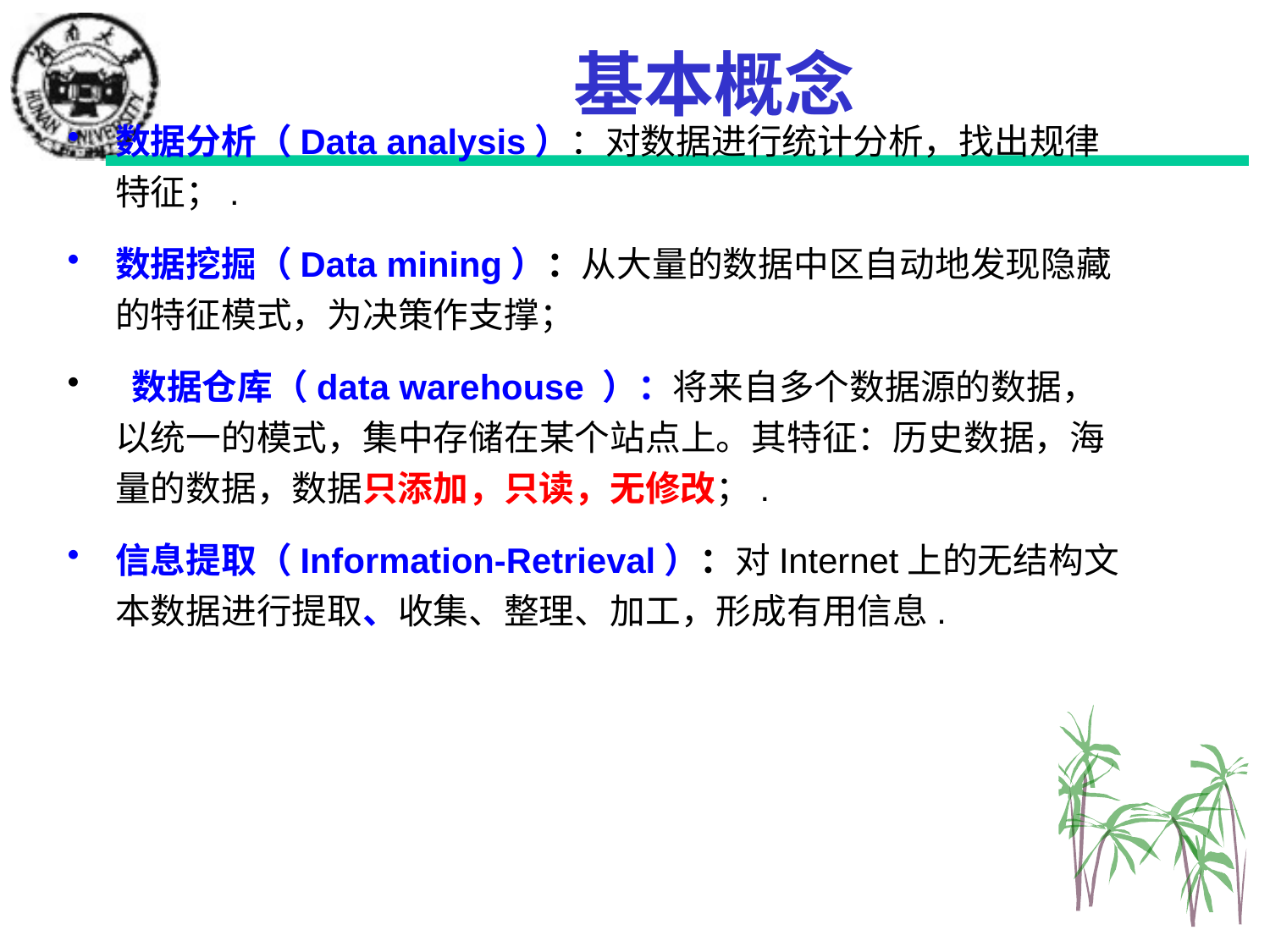

# 基本概念
数据分析（Data analysis）：对数据进行统计分析，找出规律特征；.
数据挖掘（Data mining）：从大量的数据中区自动地发现隐藏的特征模式，为决策作支撑；
 数据仓库（data warehouse ）：将来自多个数据源的数据，以统一的模式，集中存储在某个站点上。其特征：历史数据，海量的数据，数据只添加，只读，无修改；.
信息提取（Information-Retrieval）：对Internet上的无结构文本数据进行提取、收集、整理、加工，形成有用信息.